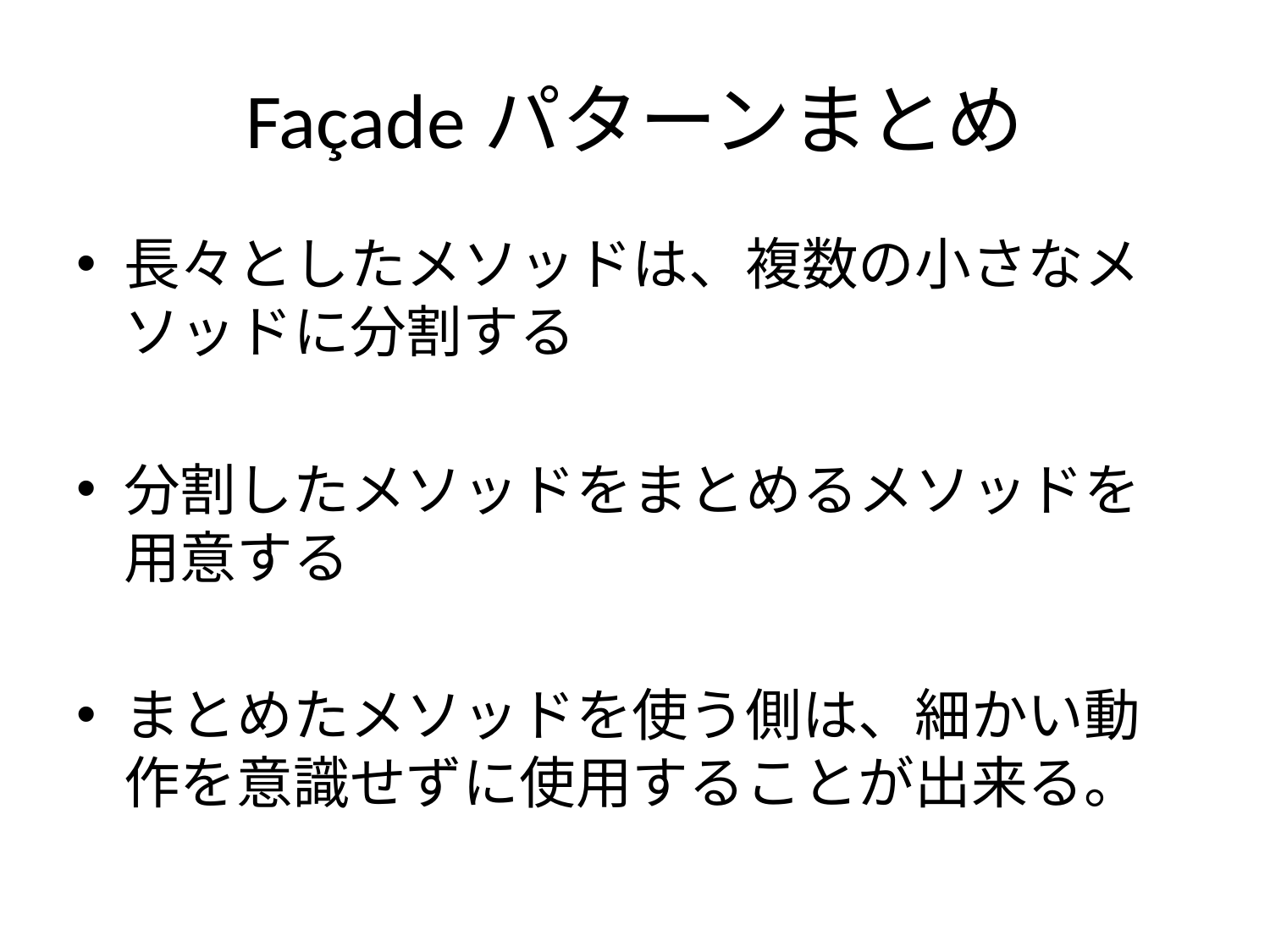

# Façadeパターンまとめ
長々としたメソッドは、複数の小さなメソッドに分割する

分割したメソッドをまとめるメソッドを用意する

まとめたメソッドを使う側は、細かい動作を意識せずに使用することが出来る。